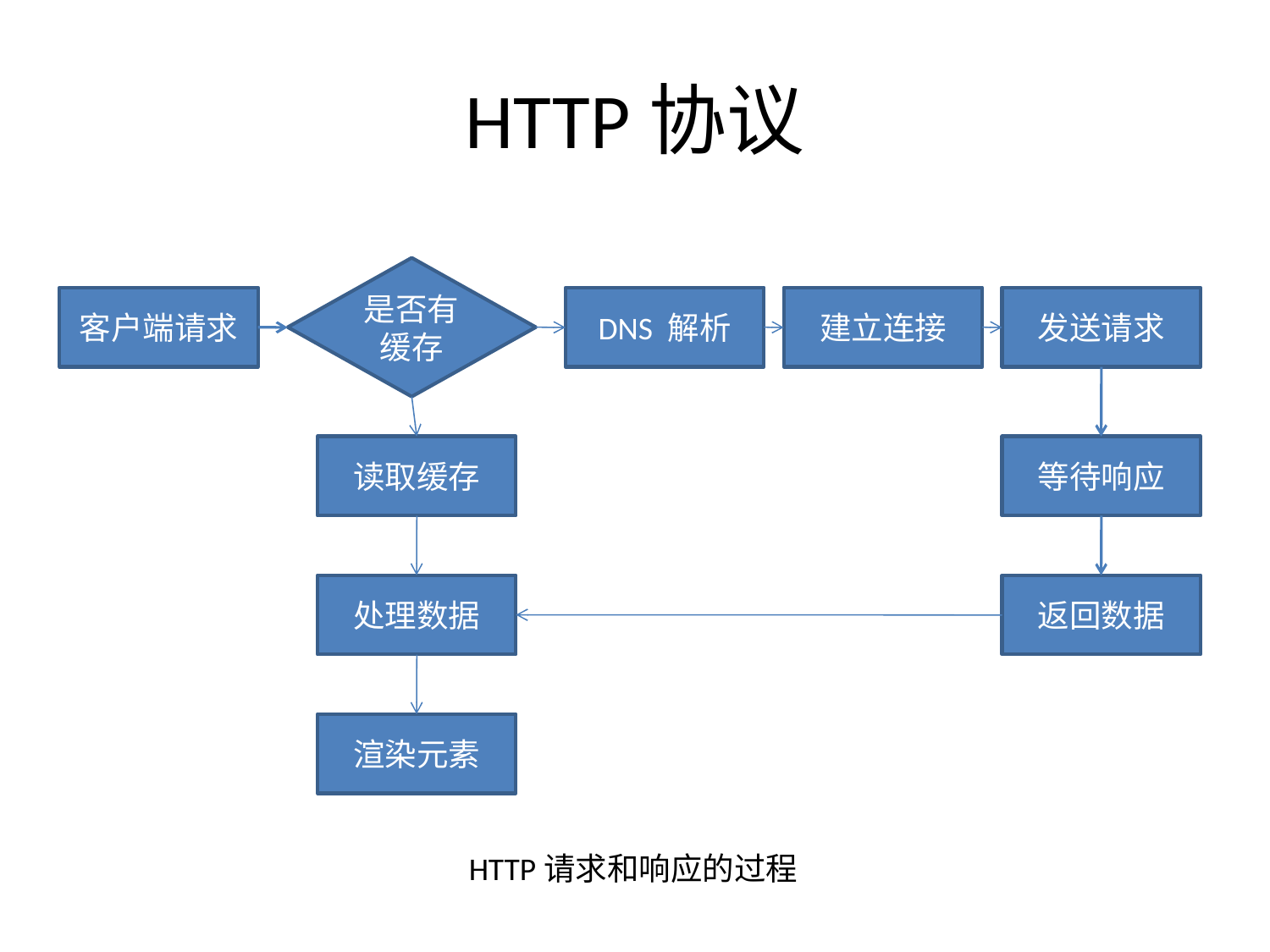

# HTTP协议
是否有缓存
客户端请求
DNS 解析
建立连接
发送请求
读取缓存
等待响应
处理数据
返回数据
渲染元素
HTTP请求和响应的过程